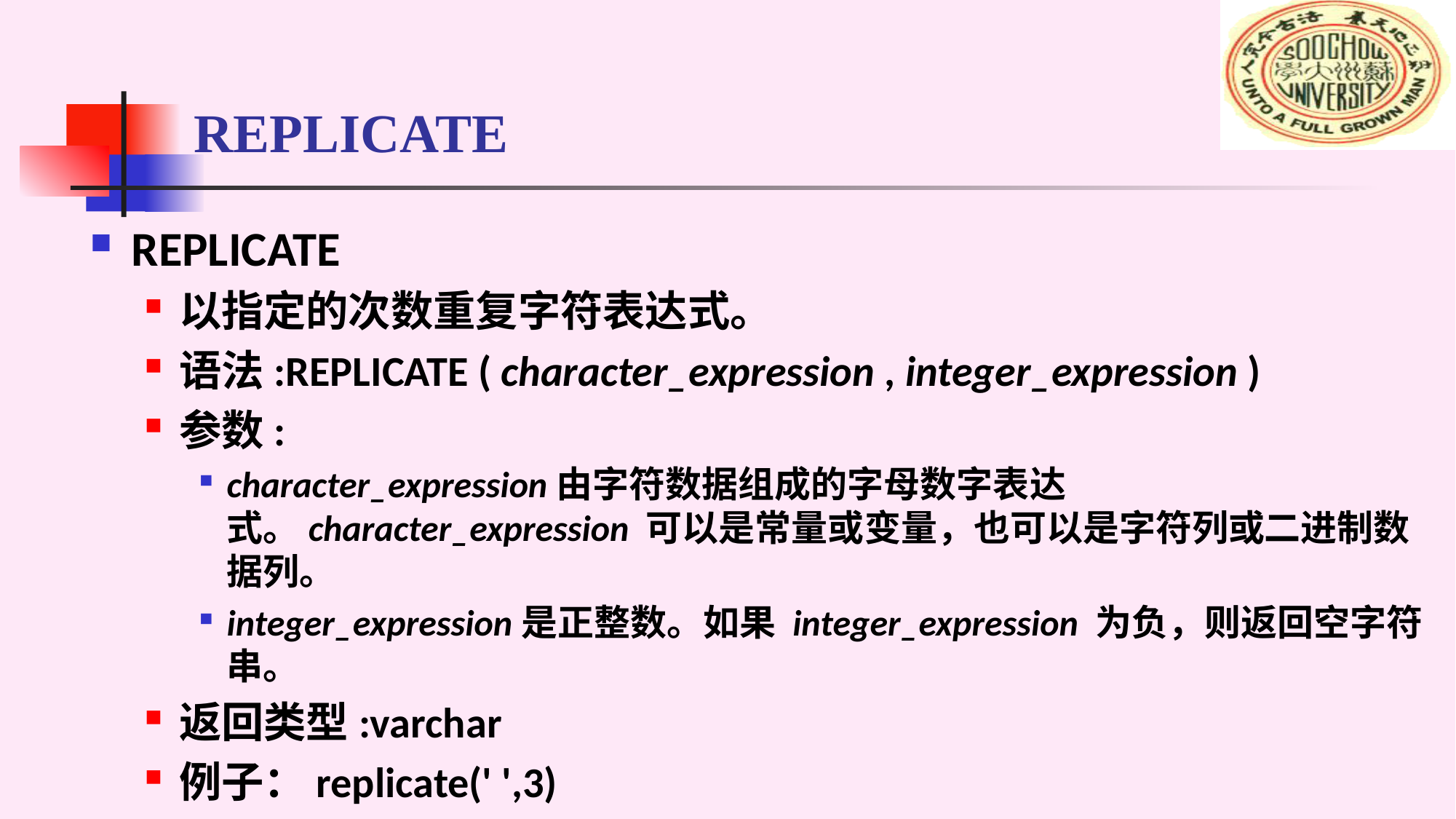

# REPLICATE
REPLICATE
以指定的次数重复字符表达式。
语法:REPLICATE ( character_expression , integer_expression )
参数:
character_expression由字符数据组成的字母数字表达式。character_expression 可以是常量或变量，也可以是字符列或二进制数据列。
integer_expression是正整数。如果 integer_expression 为负，则返回空字符串。
返回类型:varchar
例子：replicate(' ',3)